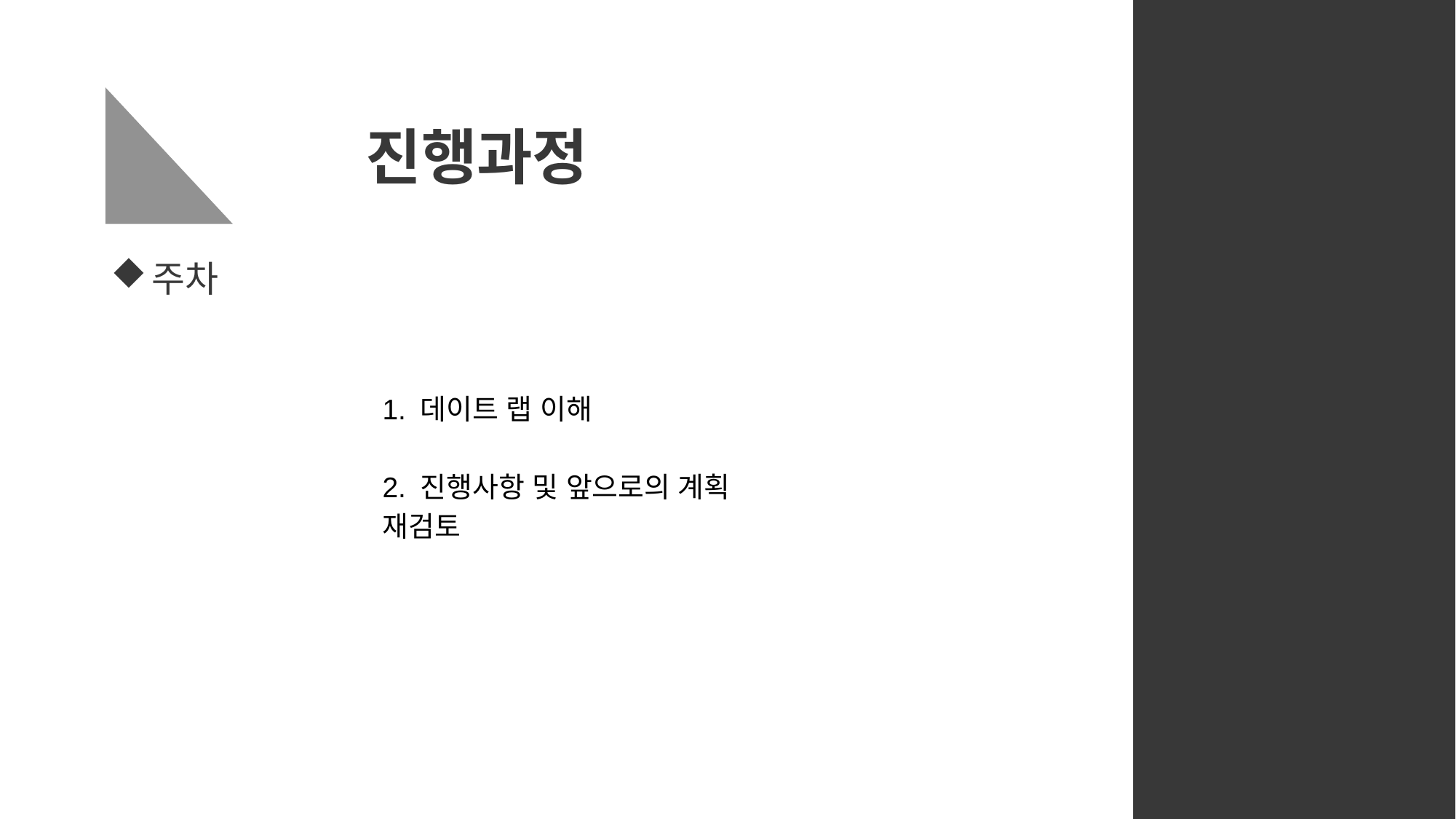

# 진행과정
주차
1. 데이트 랩 이해

2. 진행사항 및 앞으로의 계획 재검토